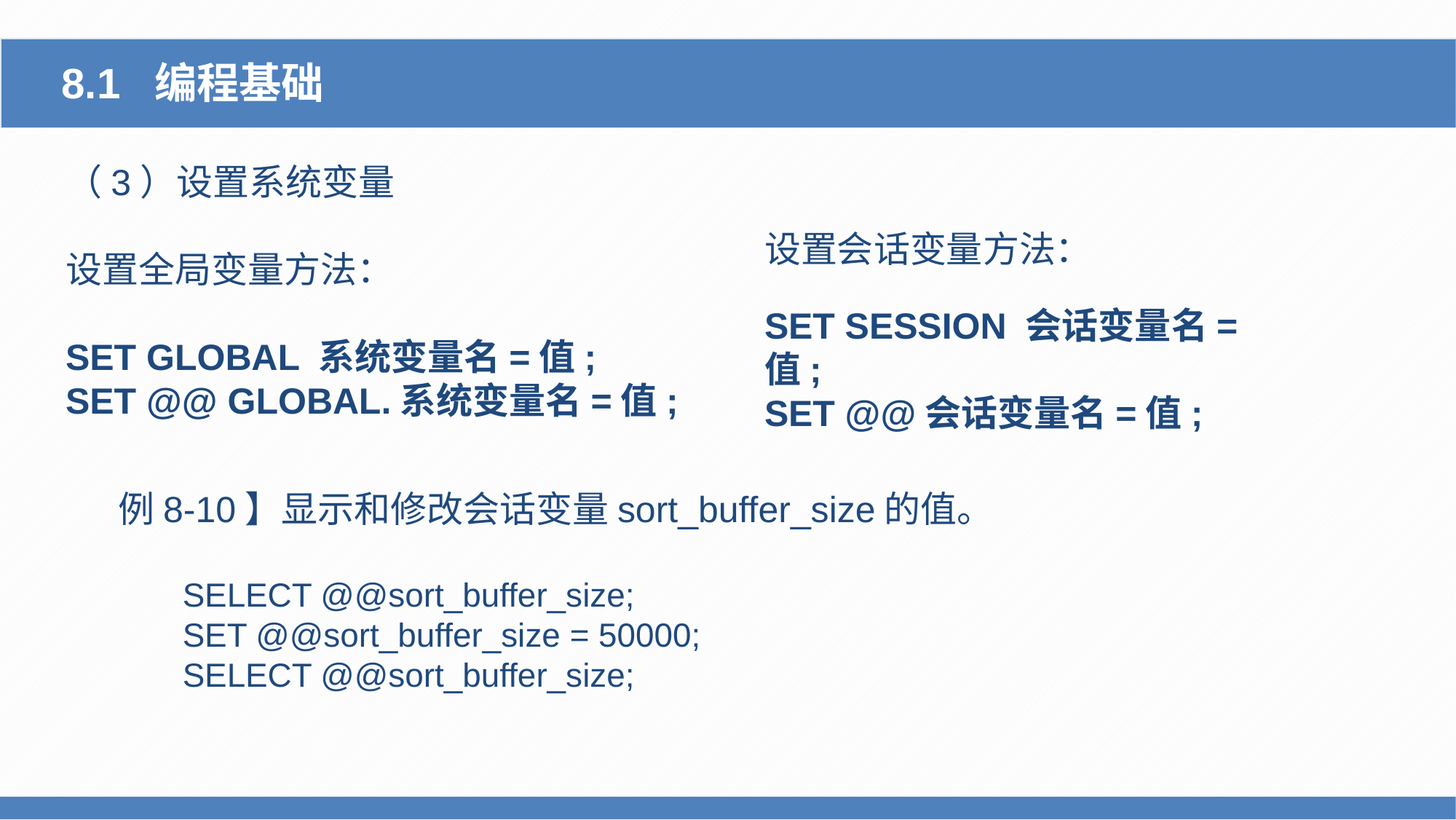

8.1  编程基础
（3）设置系统变量

设置全局变量方法：

SET GLOBAL 系统变量名=值;
SET @@ GLOBAL.系统变量名=值;

设置会话变量方法：

SET SESSION 会话变量名=值;
SET @@会话变量名=值;

例8-10】显示和修改会话变量sort_buffer_size的值。

SELECT @@sort_buffer_size;
SET @@sort_buffer_size = 50000;
SELECT @@sort_buffer_size;